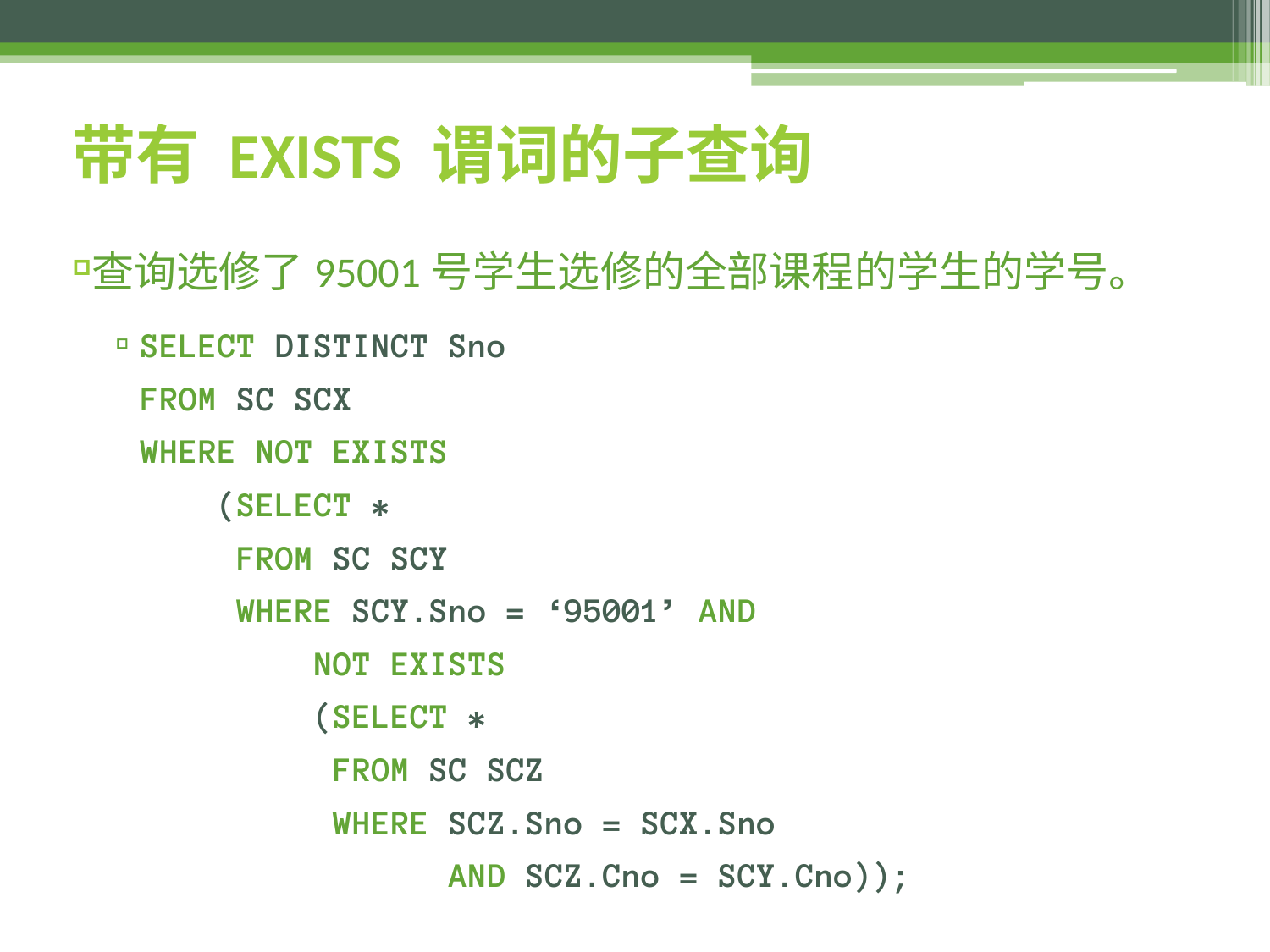

# 带有 EXISTS 谓词的子查询
查询选修了95001号学生选修的全部课程的学生的学号。
SELECT DISTINCT Sno
FROM SC SCX
WHERE NOT EXISTS
    (SELECT *
     FROM SC SCY
     WHERE SCY.Sno = ‘95001’ AND
         NOT EXISTS
         (SELECT *
          FROM SC SCZ
          WHERE SCZ.Sno = SCX.Sno
                AND SCZ.Cno = SCY.Cno));